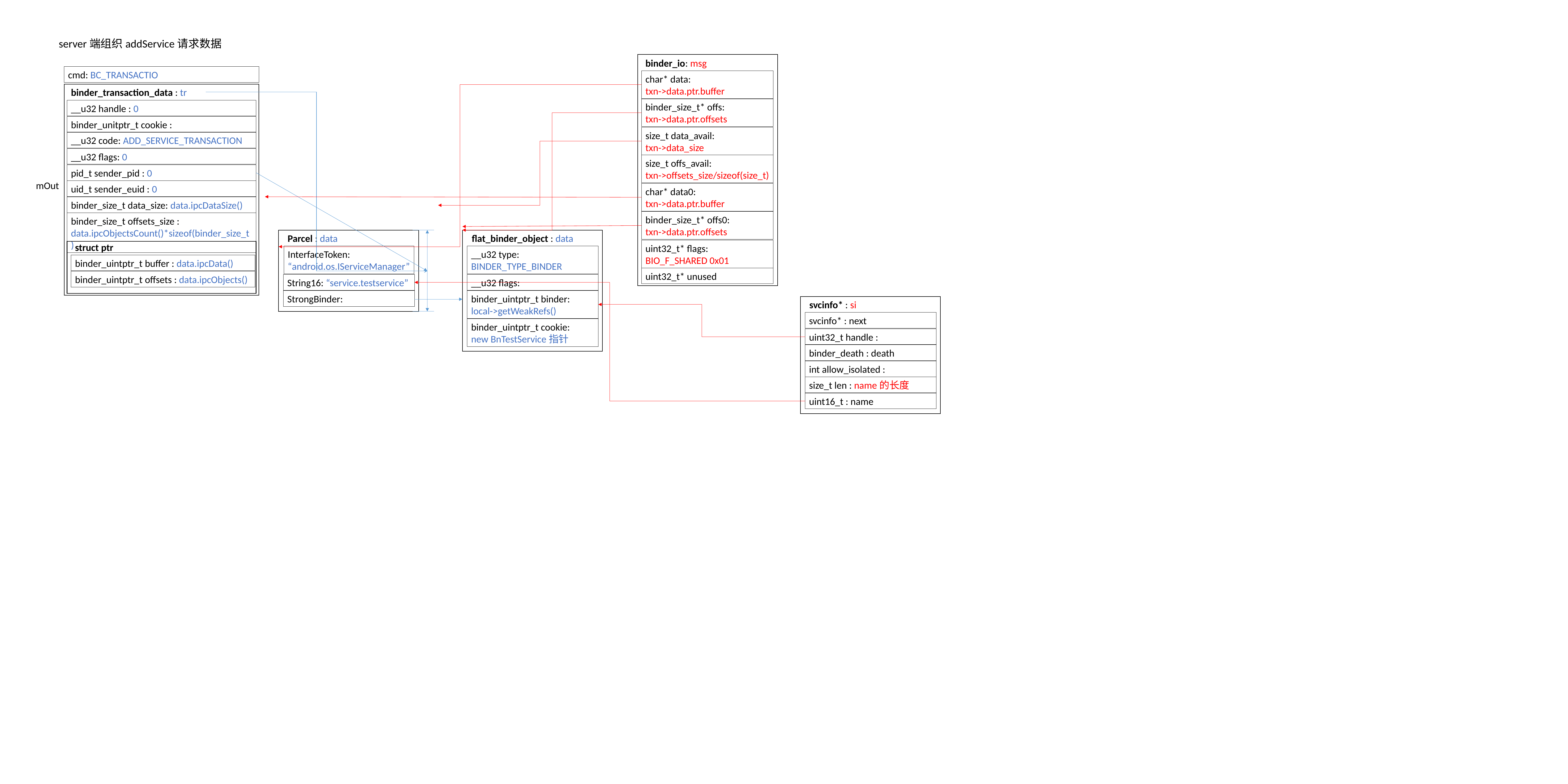

server端组织addService请求数据

binder_io: msg
char* data:
txn->data.ptr.buffer
binder_size_t* offs:
txn->data.ptr.offsets
size_t data_avail:
txn->data_size
size_t offs_avail:
txn->offsets_size/sizeof(size_t)
char* data0:
txn->data.ptr.buffer
binder_size_t* offs0:
txn->data.ptr.offsets
uint32_t* flags:
BIO_F_SHARED 0x01
uint32_t* unused
cmd: BC_TRANSACTIO
binder_transaction_data : tr

__u32 handle : 0
binder_unitptr_t cookie :
__u32 code: ADD_SERVICE_TRANSACTION
__u32 flags: 0
pid_t sender_pid : 0
mOut
uid_t sender_euid : 0
binder_size_t data_size: data.ipcDataSize()
binder_size_t offsets_size :
data.ipcObjectsCount()*sizeof(binder_size_t)
Parcel : data

flat_binder_object : data
__u32 type:
BINDER_TYPE_BINDER
__u32 flags:
binder_uintptr_t binder:
local->getWeakRefs()
binder_uintptr_t cookie:
new BnTestService指针

struct ptr

InterfaceToken:
“android.os.IServiceManager”
binder_uintptr_t buffer : data.ipcData()
binder_uintptr_t offsets : data.ipcObjects()
String16: “service.testservice”
StrongBinder:

svcinfo* : si
svcinfo* : next
uint32_t handle :
binder_death : death
int allow_isolated :
size_t len : name的长度
uint16_t : name